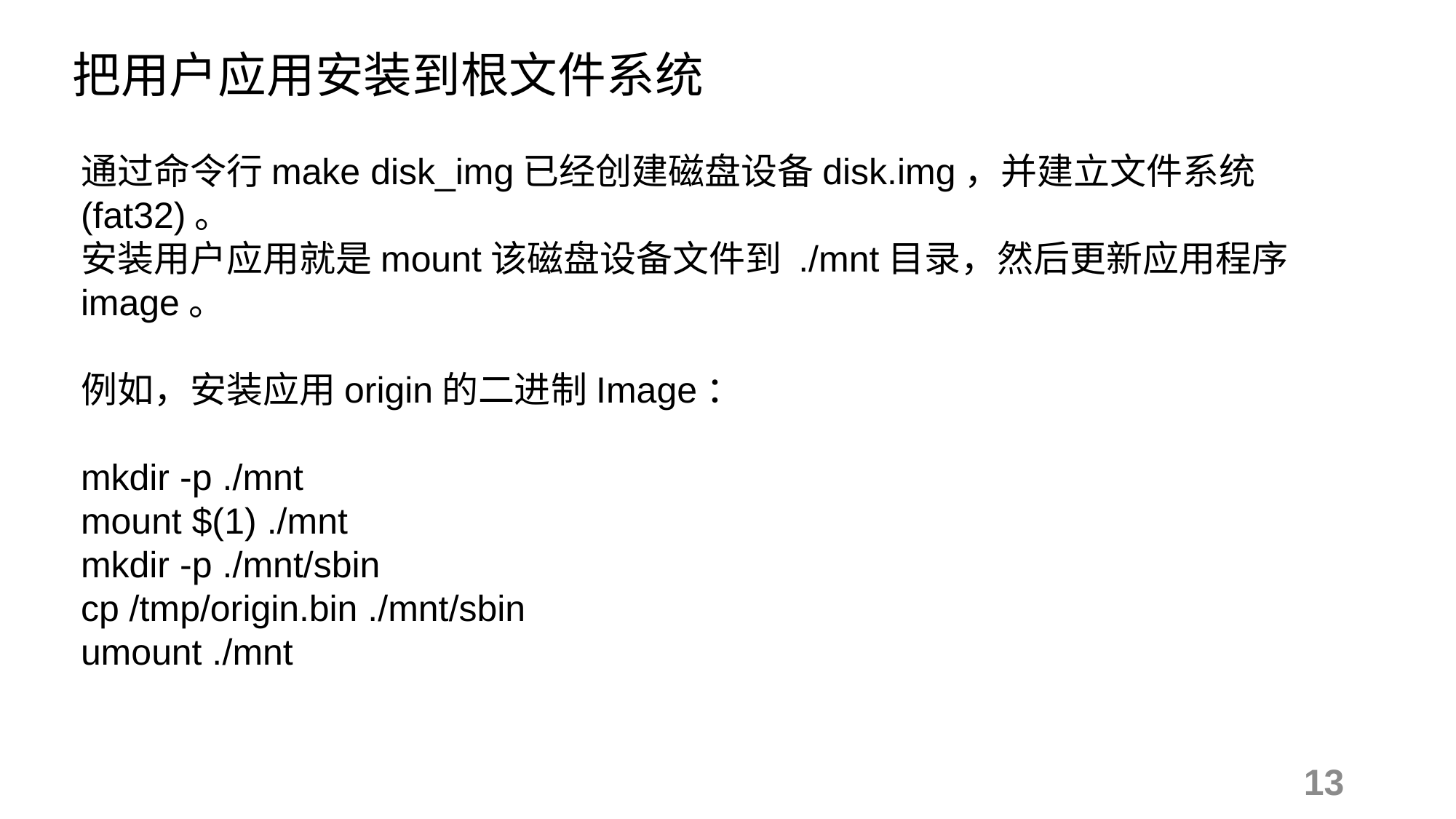

把用户应用安装到根文件系统
通过命令行make disk_img已经创建磁盘设备disk.img，并建立文件系统(fat32)。
安装用户应用就是mount该磁盘设备文件到 ./mnt目录，然后更新应用程序image。

例如，安装应用origin的二进制Image：

mkdir -p ./mnt
mount $(1) ./mnt
mkdir -p ./mnt/sbin
cp /tmp/origin.bin ./mnt/sbin
umount ./mnt
13